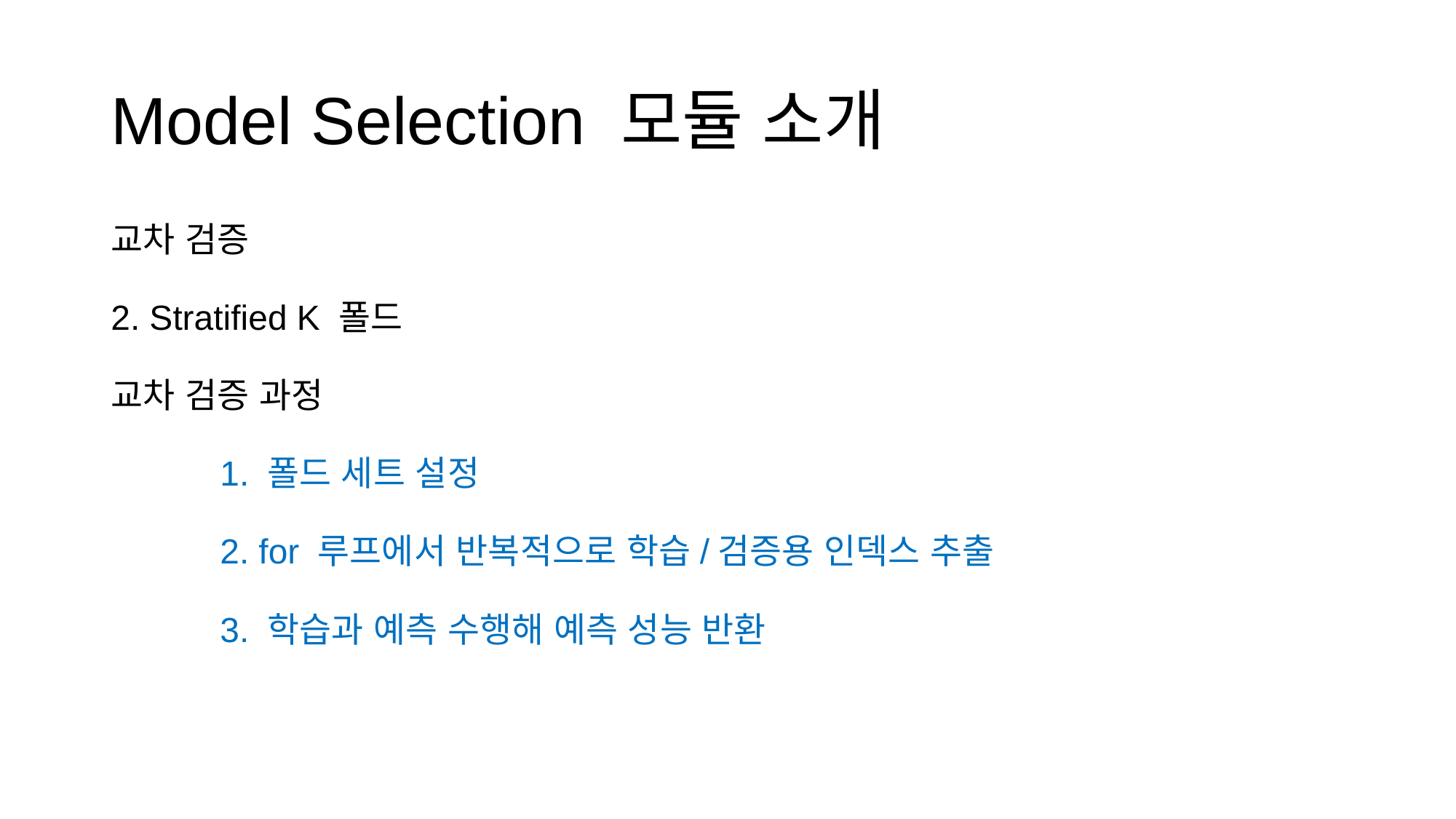

# Model Selection 모듈 소개
교차 검증
2. Stratified K 폴드
교차 검증 과정
	1. 폴드 세트 설정
	2. for 루프에서 반복적으로 학습/검증용 인덱스 추출
	3. 학습과 예측 수행해 예측 성능 반환